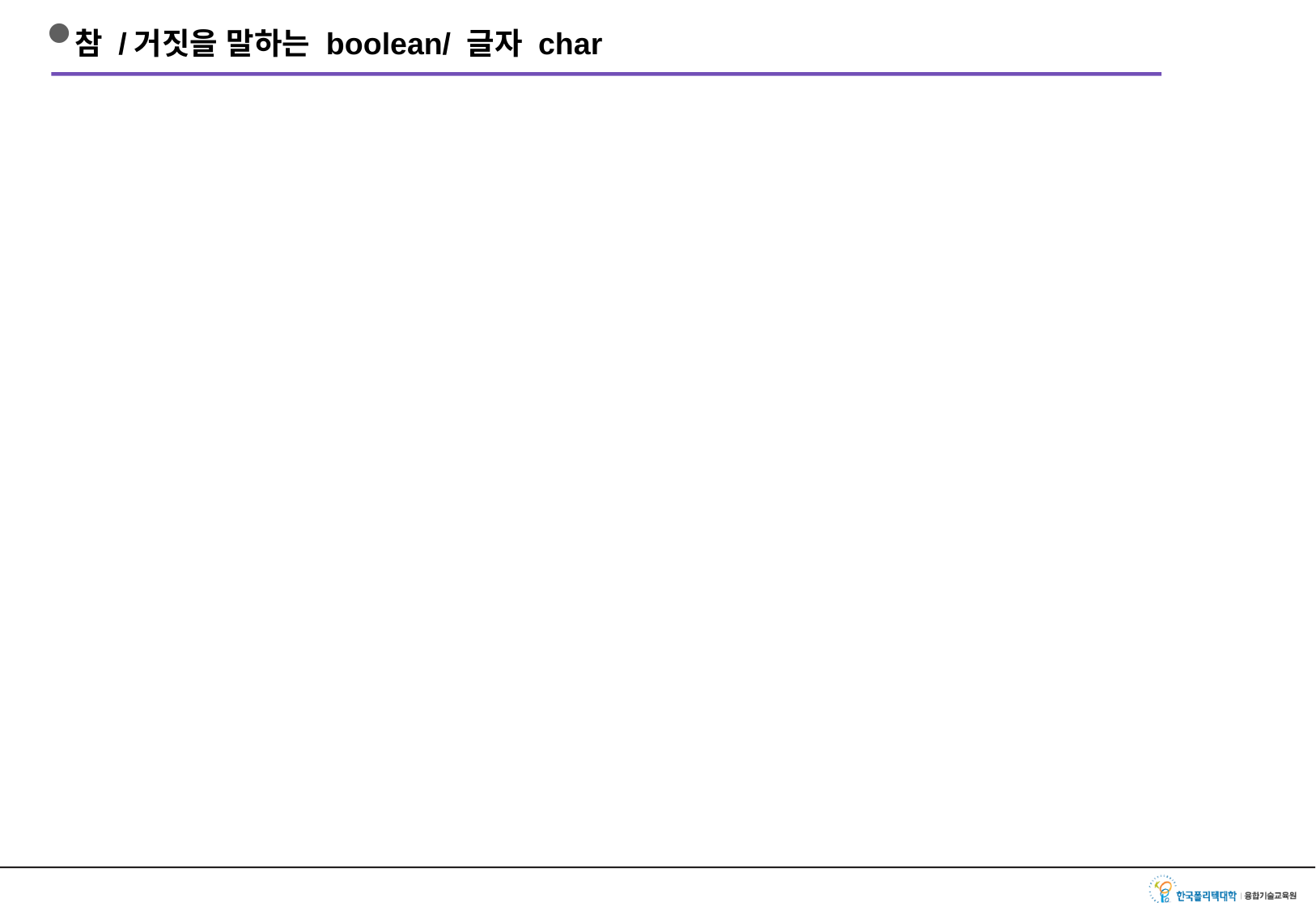

# 참 /거짓을 말하는 boolean/ 글자 char
boolean
true/ false 키워드만 사용
모든 제어문 판단의 기준

char
2byte로 문자 하나 표현
ASCII코드로 영문자 – 1 byte
한글,중국어, 일본어 – 2 byte